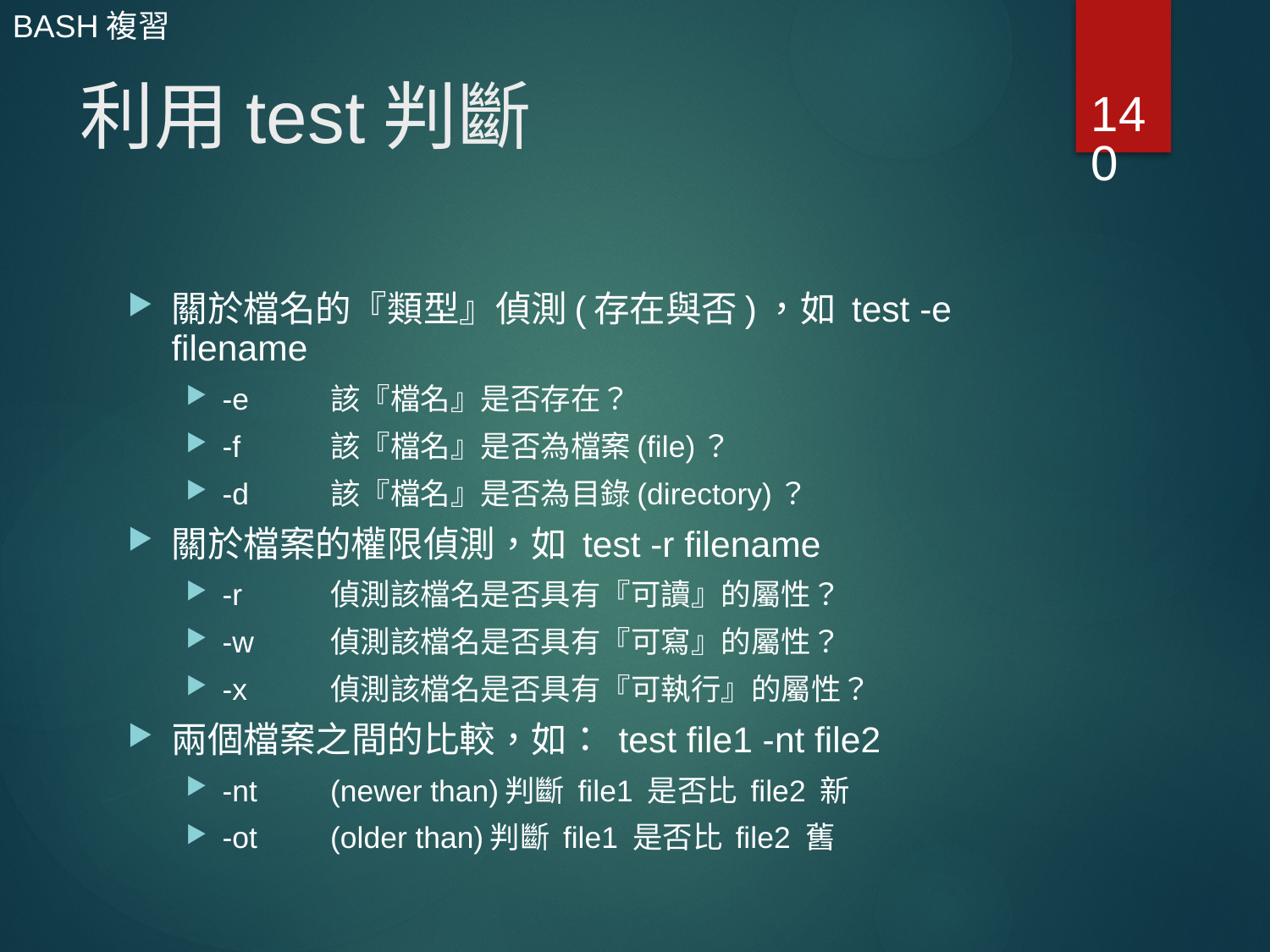

BASH複習
140
# 利用test判斷
關於檔名的『類型』偵測(存在與否)，如 test -e filename
-e	該『檔名』是否存在？
-f		該『檔名』是否為檔案(file)？
-d	該『檔名』是否為目錄(directory)？
關於檔案的權限偵測，如 test -r filename
-r		偵測該檔名是否具有『可讀』的屬性？
-w	偵測該檔名是否具有『可寫』的屬性？
-x	偵測該檔名是否具有『可執行』的屬性？
兩個檔案之間的比較，如： test file1 -nt file2
-nt	(newer than)判斷 file1 是否比 file2 新
-ot	(older than)判斷 file1 是否比 file2 舊